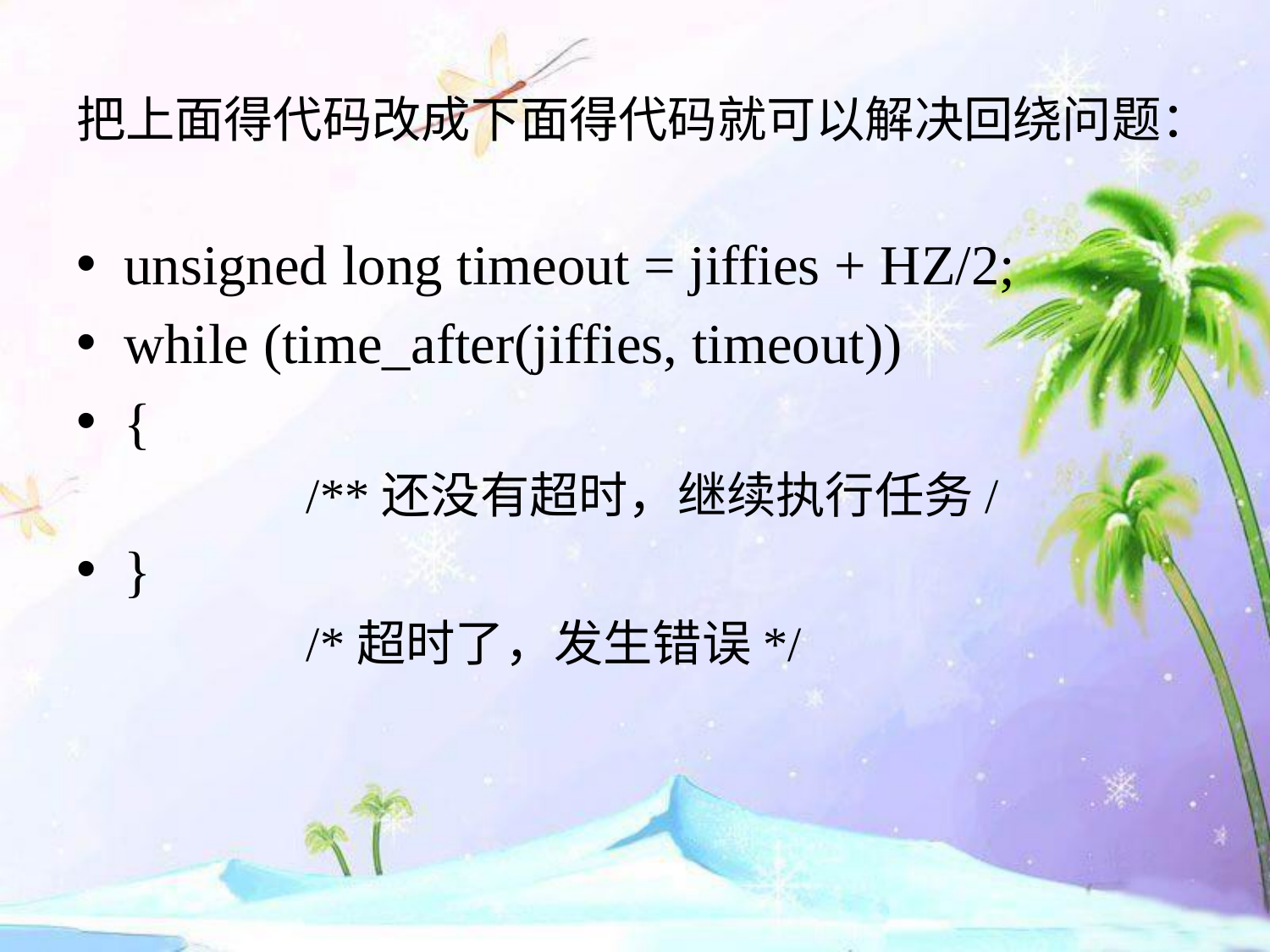

# 把上面得代码改成下面得代码就可以解决回绕问题：
unsigned long timeout = jiffies + HZ/2;
while (time_after(jiffies, timeout))
{
		/**还没有超时，继续执行任务/
}
		/*超时了，发生错误*/